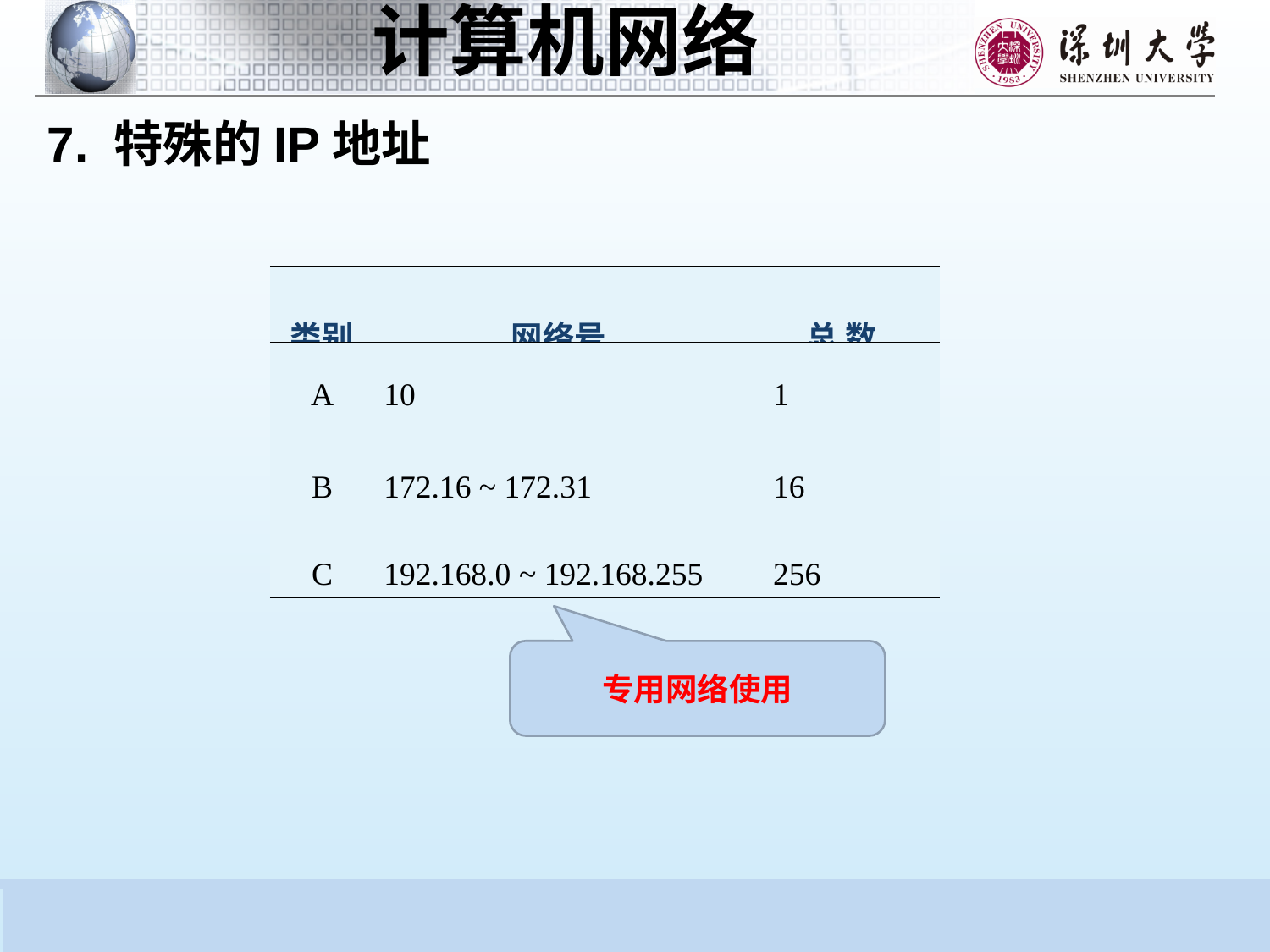

7. 特殊的IP地址
| 类别 | 网络号 | 总 数 |
| --- | --- | --- |
| A | 10 | 1 |
| B | 172.16 ~ 172.31 | 16 |
| C | 192.168.0 ~ 192.168.255 | 256 |
专用网络使用